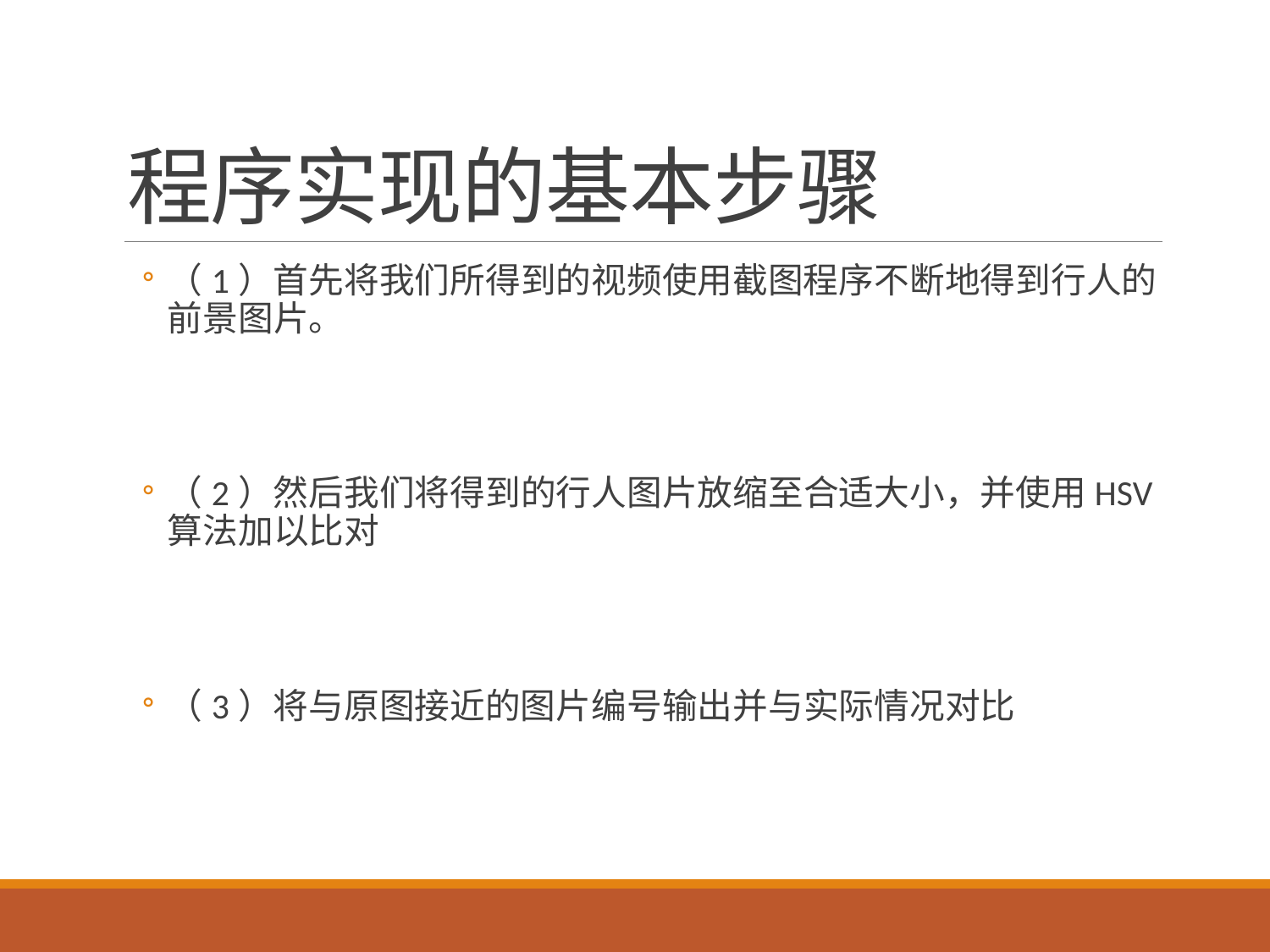

# 程序实现的基本步骤
（1）首先将我们所得到的视频使用截图程序不断地得到行人的前景图片。

（2）然后我们将得到的行人图片放缩至合适大小，并使用HSV算法加以比对

（3）将与原图接近的图片编号输出并与实际情况对比